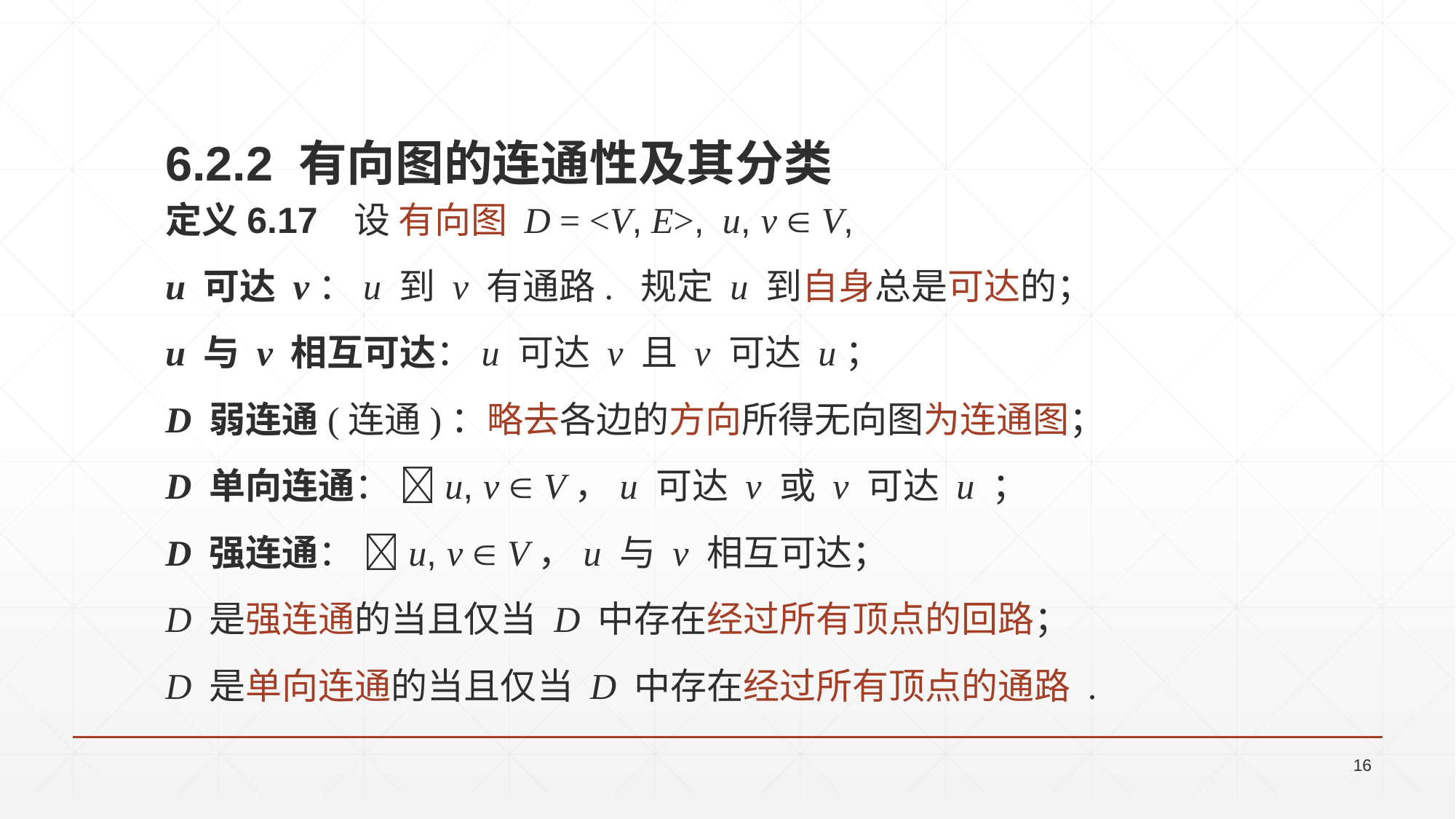

6.2.2 有向图的连通性及其分类
定义6.17   设 有向图 D = <V, E>,  u, v ∈ V,
u 可达 v：u 到 v 有通路.  规定 u 到自身总是可达的；
u 与 v 相互可达：u 可达 v 且 v 可达 u；
D 弱连通(连通)：略去各边的方向所得无向图为连通图；
D 单向连通： ∀u, v ∈ V，u 可达 v 或 v 可达 u ；
D 强连通： ∀u, v ∈ V，u 与 v 相互可达；
D 是强连通的当且仅当 D 中存在经过所有顶点的回路；
D 是单向连通的当且仅当 D 中存在经过所有顶点的通路 .
16